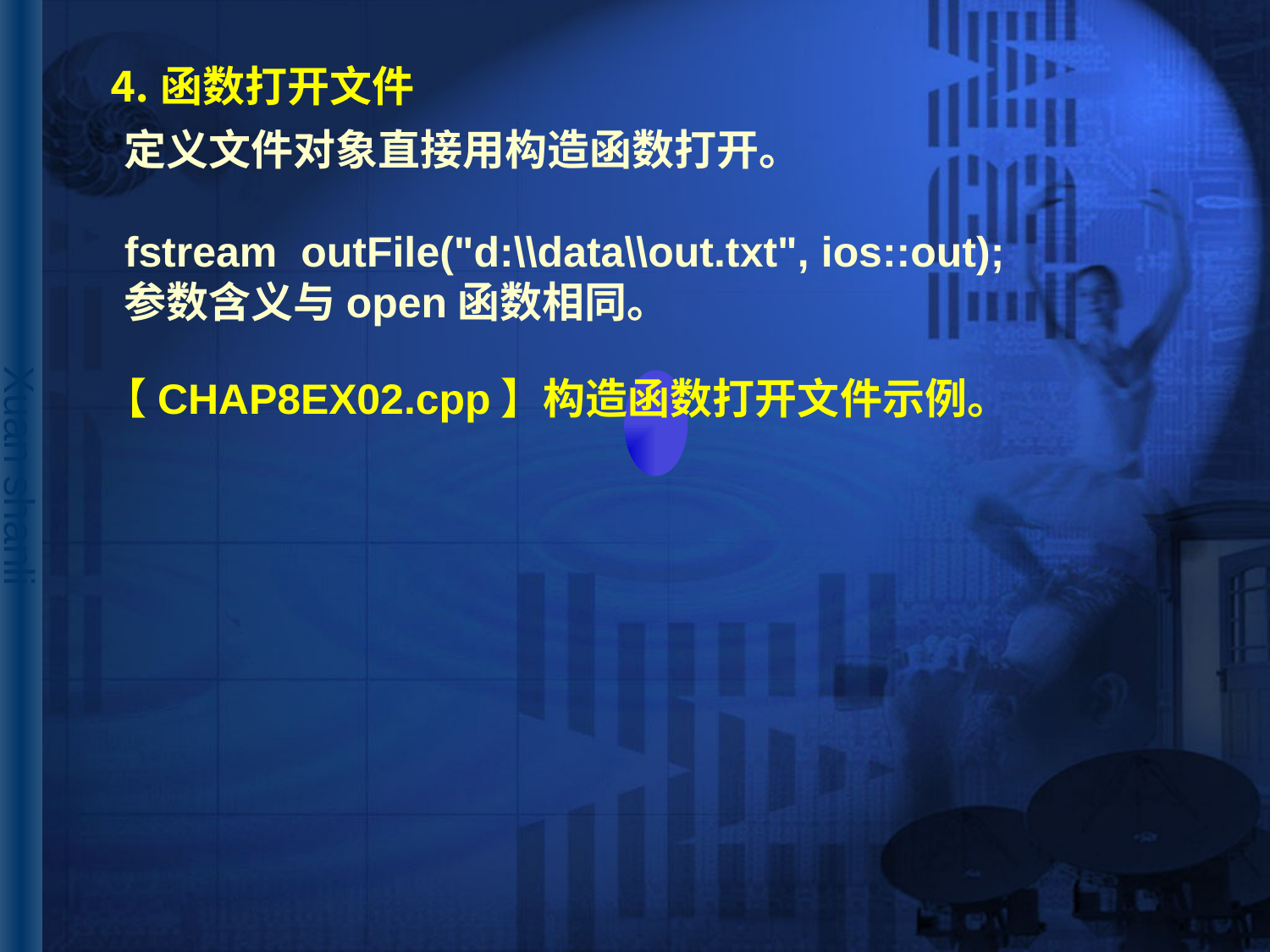

# ⒋函数打开文件
定义文件对象直接用构造函数打开。

fstream  outFile("d:\\data\\out.txt", ios::out);
参数含义与open函数相同。
【CHAP8EX02.cpp】构造函数打开文件示例。